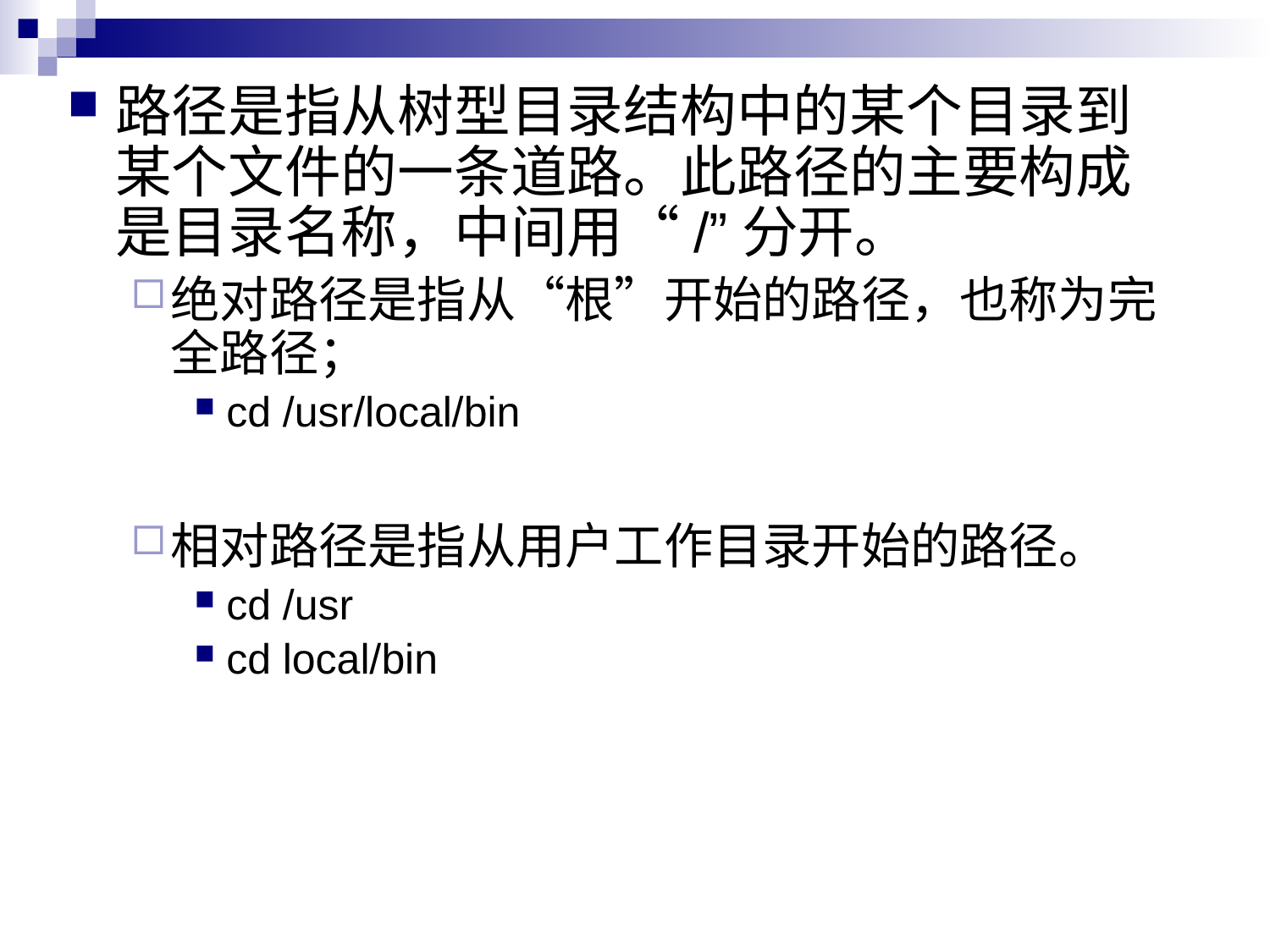

路径是指从树型目录结构中的某个目录到某个文件的一条道路。此路径的主要构成是目录名称，中间用“/”分开。
绝对路径是指从“根”开始的路径，也称为完全路径；
cd /usr/local/bin

相对路径是指从用户工作目录开始的路径。
cd /usr
cd local/bin